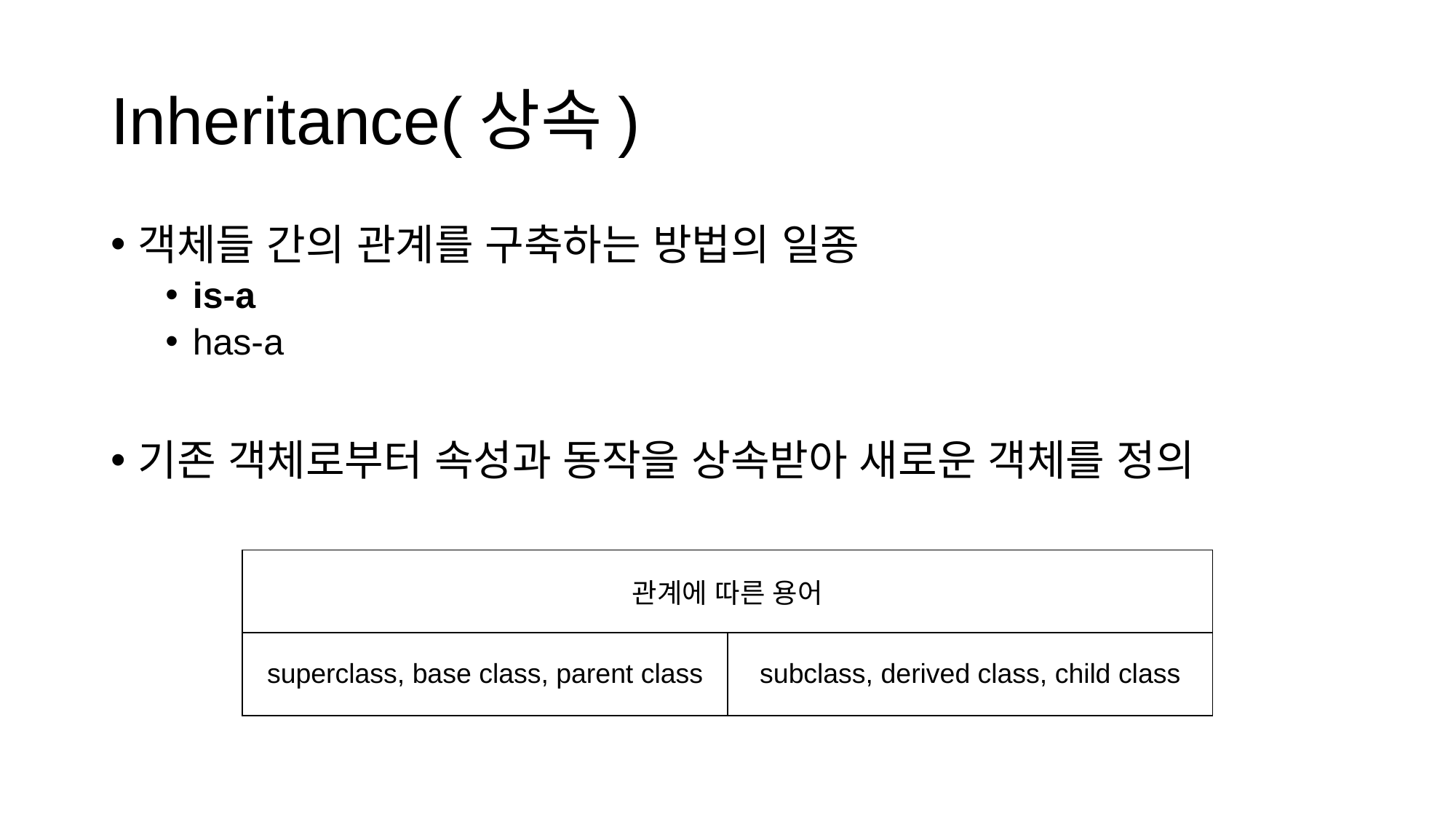

# Inheritance(상속)
객체들 간의 관계를 구축하는 방법의 일종
is-a
has-a

기존 객체로부터 속성과 동작을 상속받아 새로운 객체를 정의

| 관계에 따른 용어 |  |
| --- | --- |
| superclass, base class, parent class | subclass, derived class, child class |